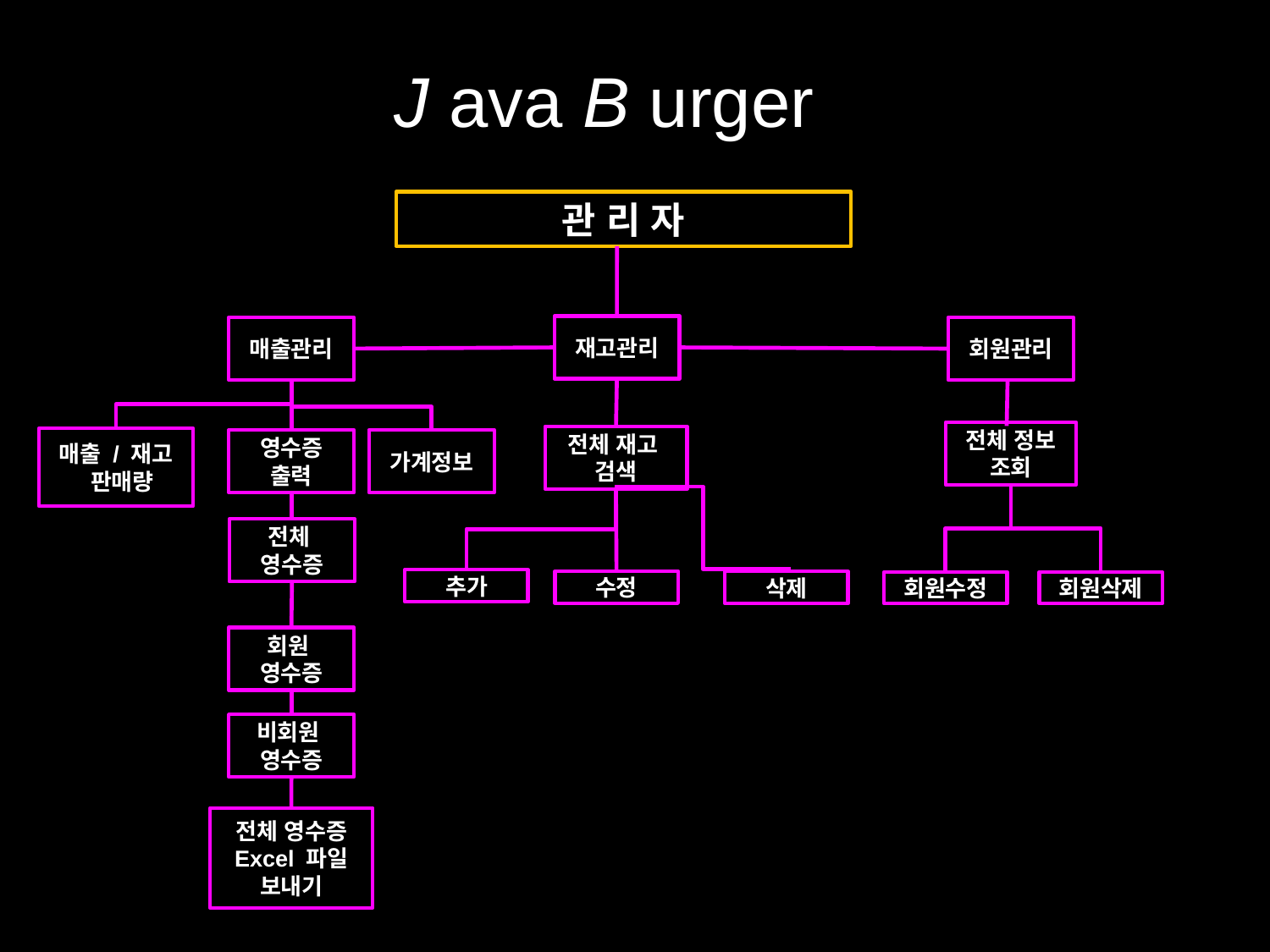

J ava B urger
Basic Java
J ava B urger
관 리 자

재고관리
매출관리
회원관리
전체 정보 조회
전체 재고
검색
매출 / 재고
 판매량
영수증 출력
가계정보
전체
영수증
추가
수정
삭제
회원삭제
회원수정
회원
영수증
비회원
영수증
전체 영수증
Excel 파일
보내기